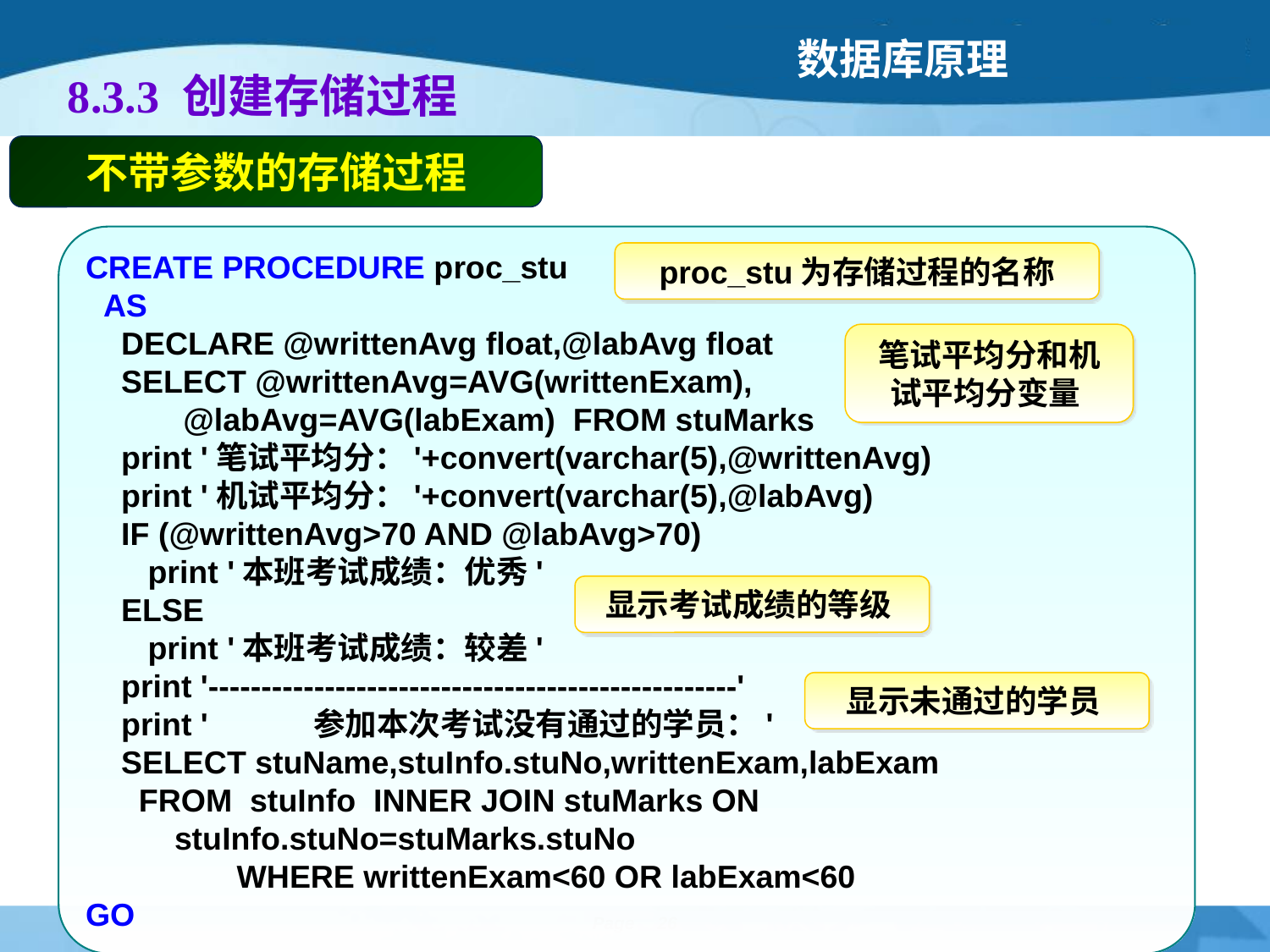

# 8.3.3 创建存储过程
不带参数的存储过程
CREATE PROCEDURE proc_stu
  AS
    DECLARE @writtenAvg float,@labAvg float
    SELECT @writtenAvg=AVG(writtenExam),
           @labAvg=AVG(labExam)  FROM stuMarks
    print '笔试平均分：'+convert(varchar(5),@writtenAvg)
    print '机试平均分：'+convert(varchar(5),@labAvg)
    IF (@writtenAvg>70 AND @labAvg>70)
       print '本班考试成绩：优秀'
    ELSE
       print '本班考试成绩：较差'
    print '--------------------------------------------------'
    print '           参加本次考试没有通过的学员：'
    SELECT stuName,stuInfo.stuNo,writtenExam,labExam
      FROM  stuInfo  INNER JOIN stuMarks ON
          stuInfo.stuNo=stuMarks.stuNo
                 WHERE writtenExam<60 OR labExam<60
GO
proc_stu为存储过程的名称
笔试平均分和机试平均分变量
显示考试成绩的等级
显示未通过的学员